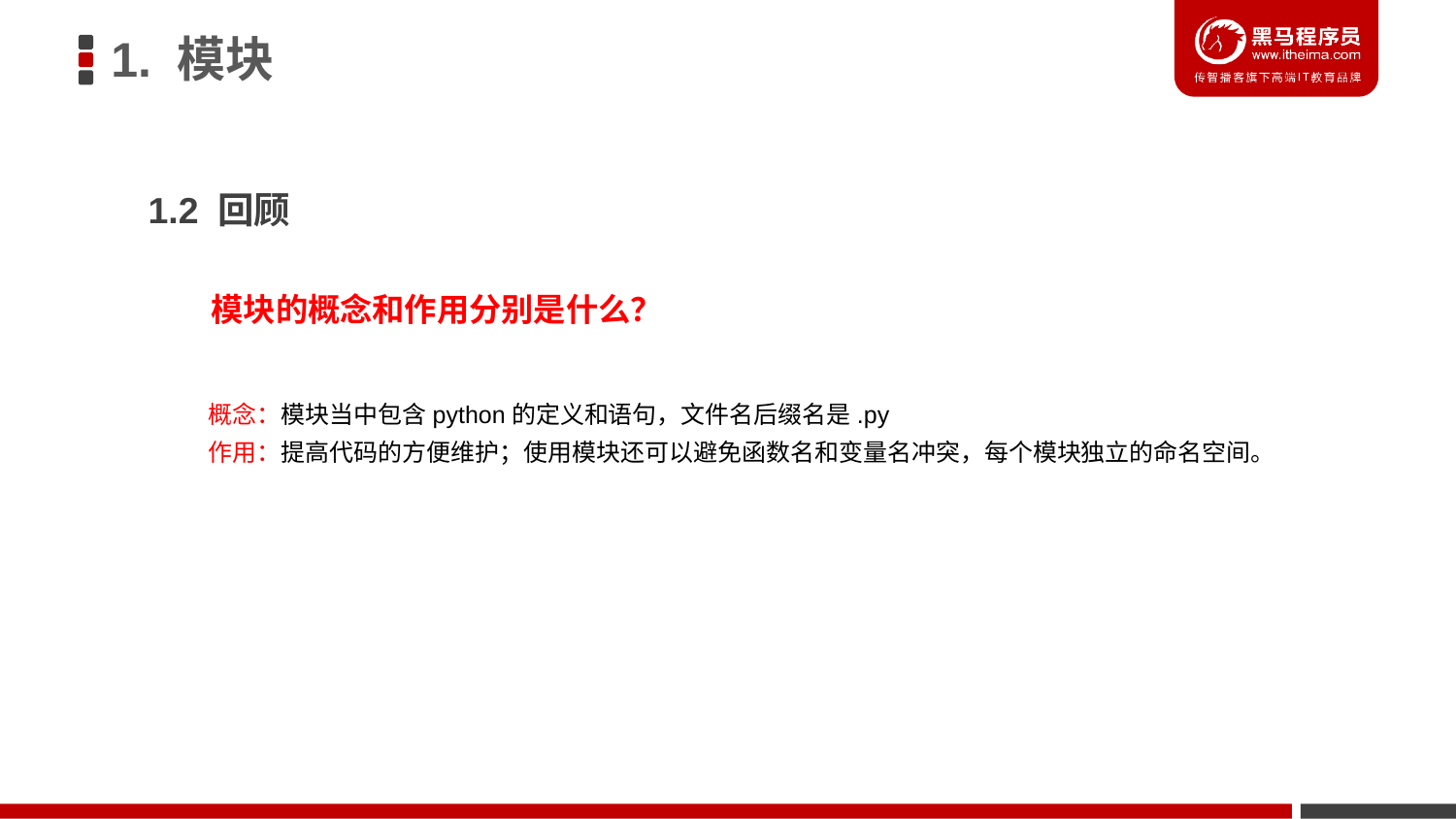

1. 模块
1.2 回顾
模块的概念和作用分别是什么？
概念：模块当中包含python的定义和语句，文件名后缀名是.py
作用：提高代码的方便维护；使用模块还可以避免函数名和变量名冲突，每个模块独立的命名空间。